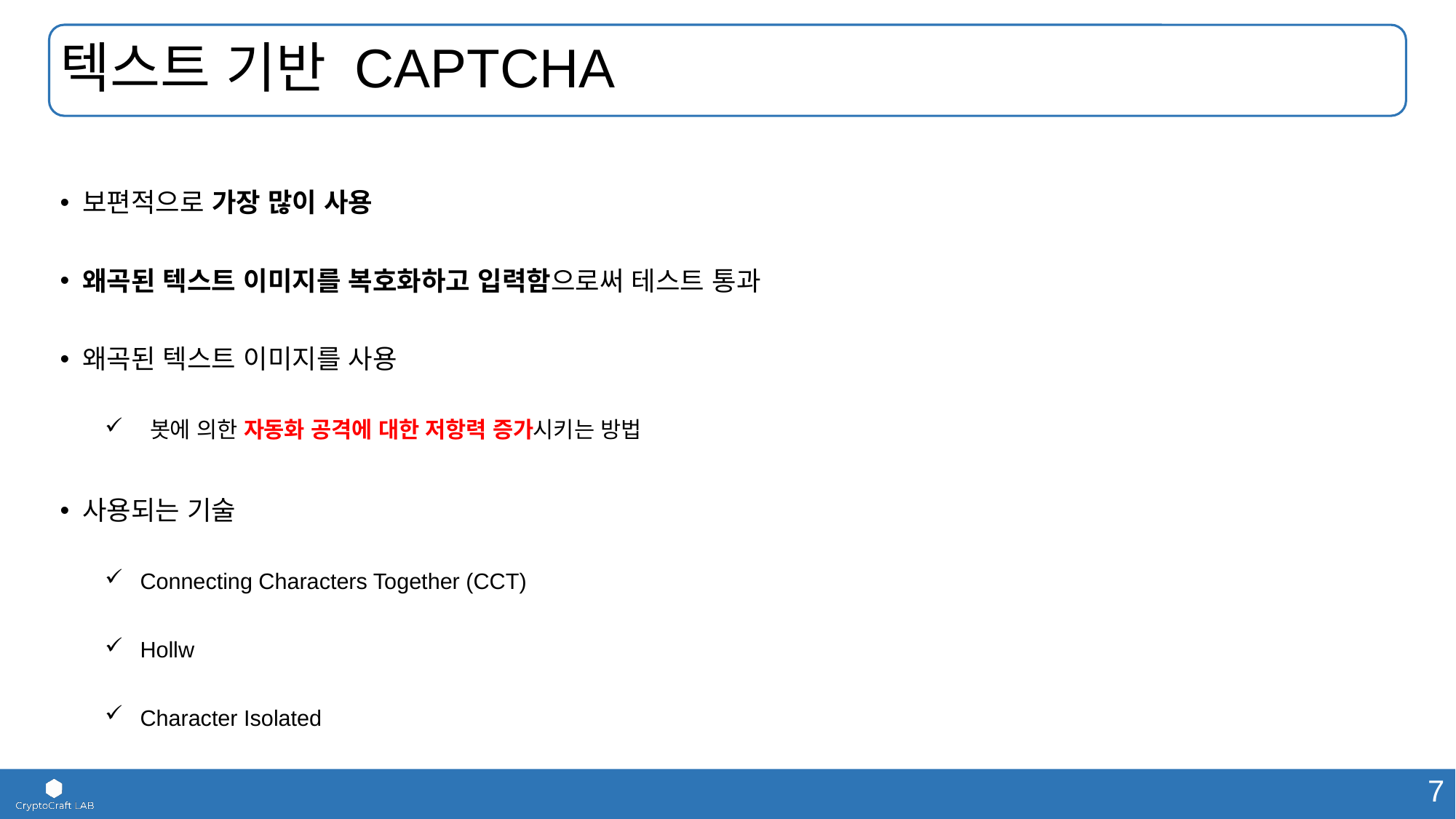

# 텍스트 기반 CAPTCHA

보편적으로 가장 많이 사용

왜곡된 텍스트 이미지를 복호화하고 입력함으로써 테스트 통과

왜곡된 텍스트 이미지를 사용

 봇에 의한 자동화 공격에 대한 저항력 증가시키는 방법

사용되는 기술

Connecting Characters Together (CCT)

Hollw

Character Isolated